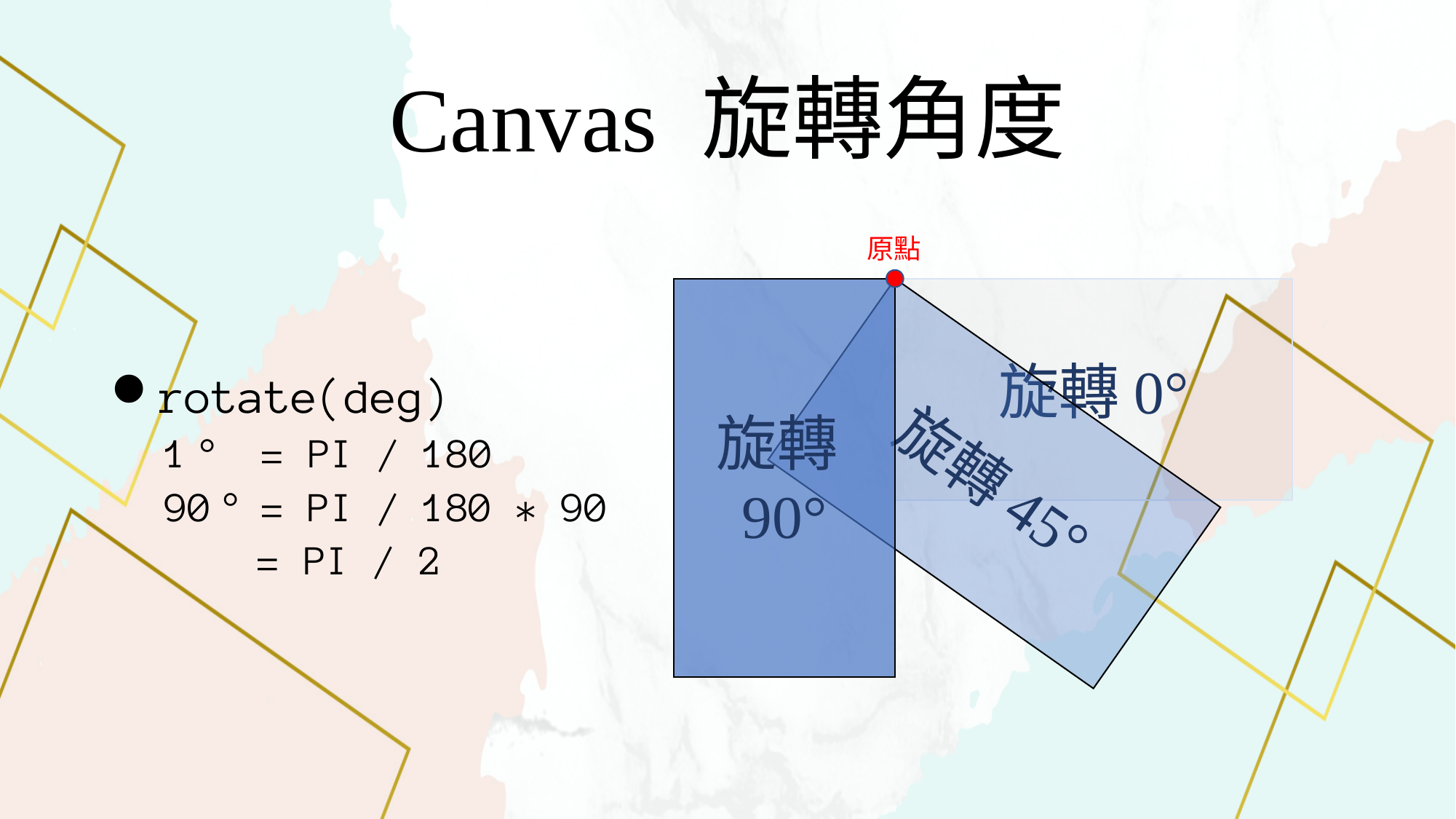

# Canvas 旋轉角度
rotate(deg)
1 °  = PI / 180
90 ° = PI / 180 * 90
    = PI / 2
原點

旋轉0°
旋轉90°
旋轉45°